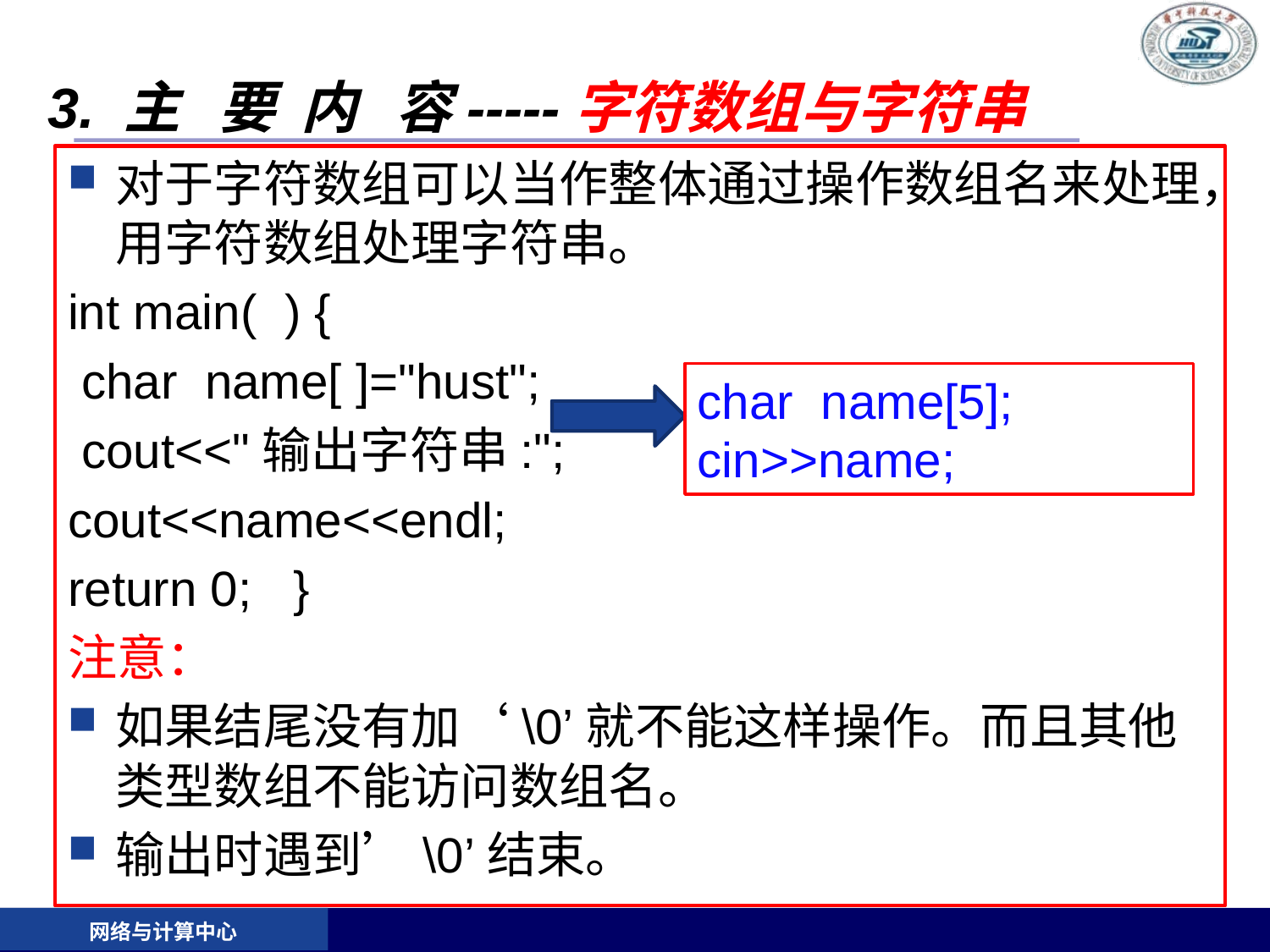

# 3. 主   要  内   容-----字符数组与字符串
对于字符数组可以当作整体通过操作数组名来处理，用字符数组处理字符串。
int main(  ) {
 char  name[ ]="hust";
 cout<<"输出字符串:";
cout<<name<<endl;
return 0;   }
注意：
如果结尾没有加‘\0’就不能这样操作。而且其他类型数组不能访问数组名。
输出时遇到’\0’结束。
char  name[5];
cin>>name;

网络与计算中心